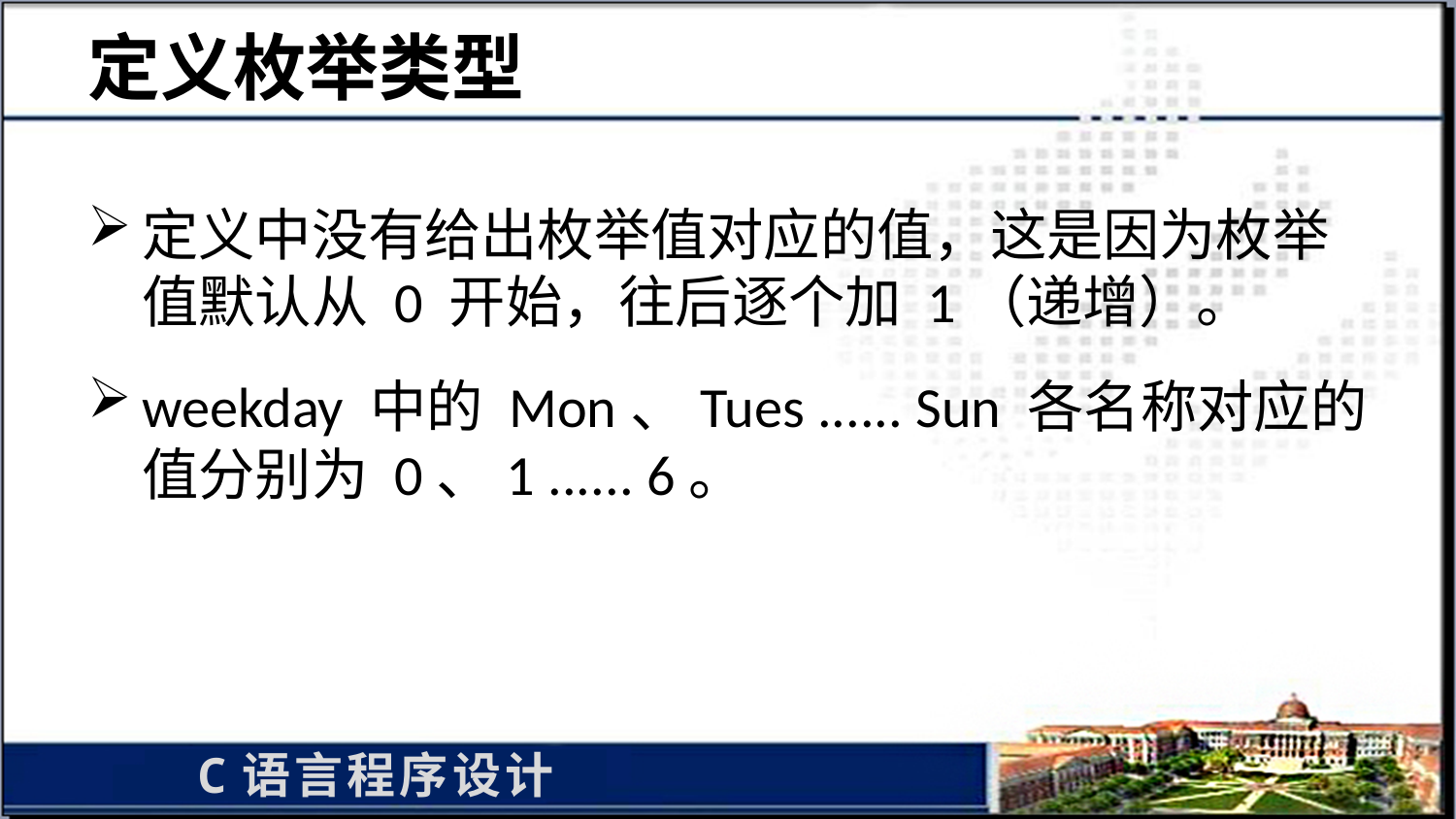

# 定义枚举类型
定义中没有给出枚举值对应的值，这是因为枚举值默认从 0 开始，往后逐个加 1（递增）。
weekday 中的 Mon、Tues ...... Sun 各名称对应的值分别为 0、1 ...... 6。